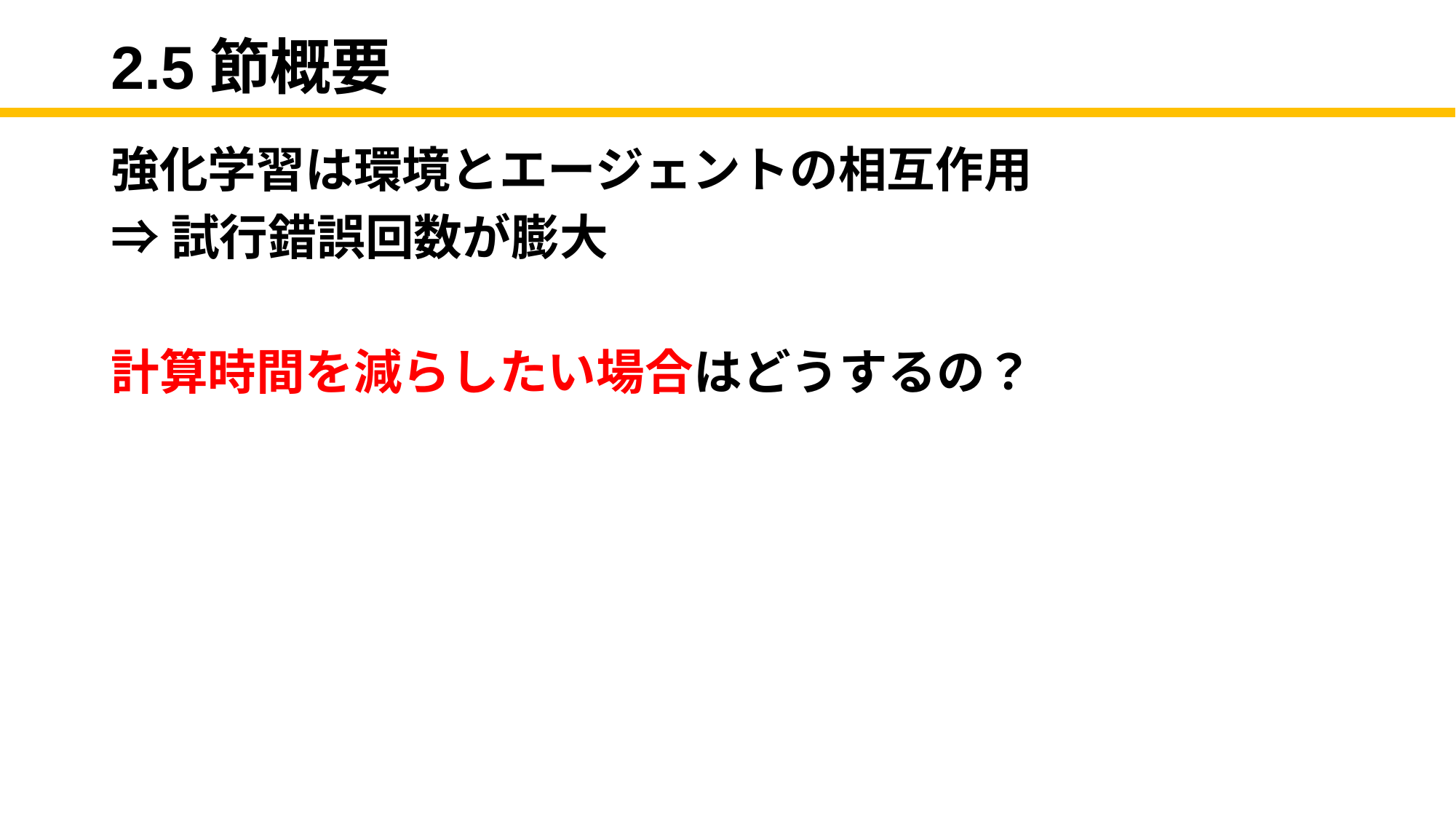

# 2.5節概要
強化学習は環境とエージェントの相互作用
⇒試行錯誤回数が膨大

計算時間を減らしたい場合はどうするの？